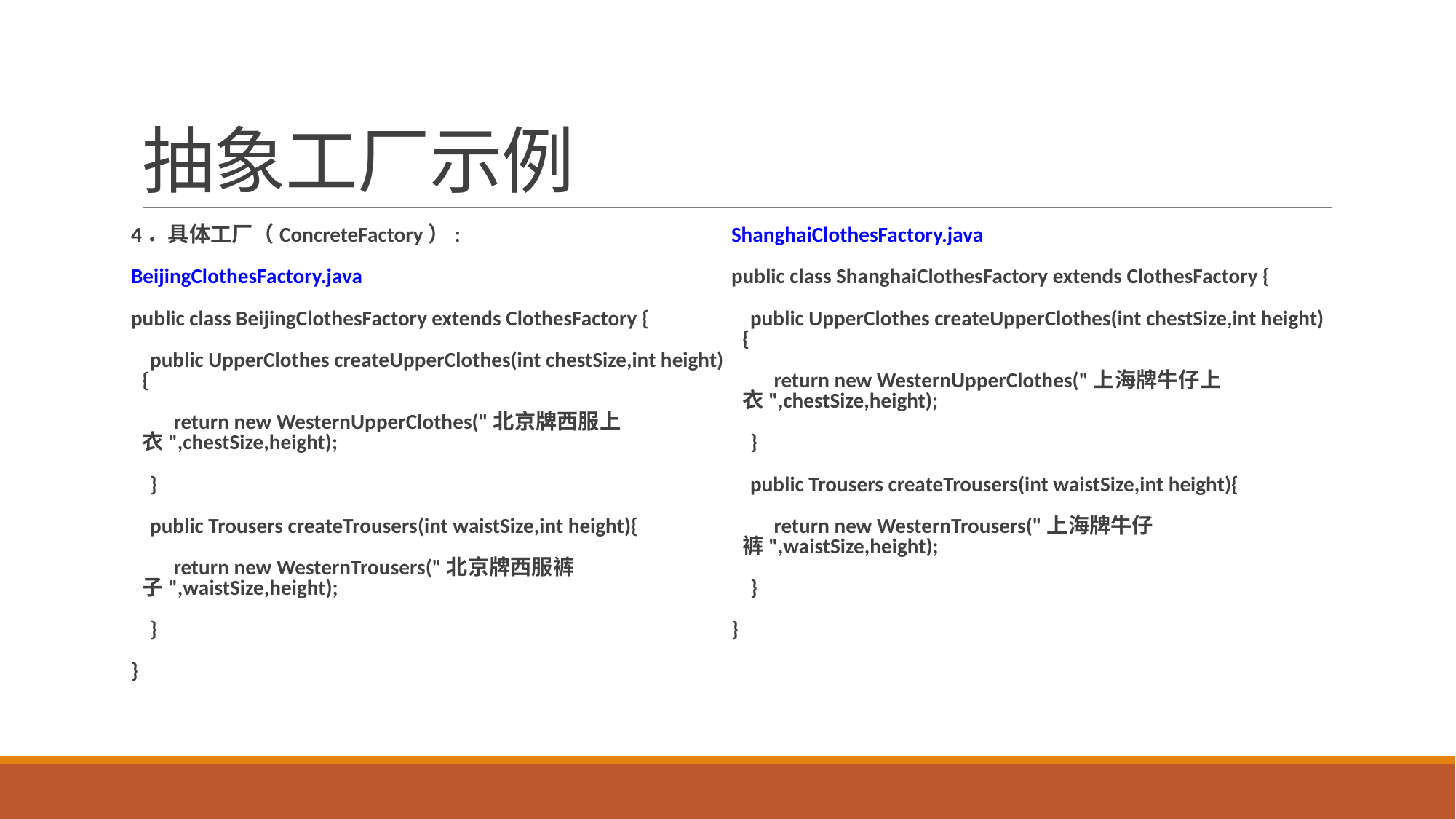

# 抽象工厂示例
4．具体工厂（ConcreteFactory）:
BeijingClothesFactory.java
public class BeijingClothesFactory extends ClothesFactory {
    public UpperClothes createUpperClothes(int chestSize,int height){
         return new WesternUpperClothes("北京牌西服上衣",chestSize,height);
    }
    public Trousers createTrousers(int waistSize,int height){
         return new WesternTrousers("北京牌西服裤子",waistSize,height);
    }
}
ShanghaiClothesFactory.java
public class ShanghaiClothesFactory extends ClothesFactory {
    public UpperClothes createUpperClothes(int chestSize,int height){
         return new WesternUpperClothes("上海牌牛仔上衣",chestSize,height);
    }
    public Trousers createTrousers(int waistSize,int height){
         return new WesternTrousers("上海牌牛仔裤",waistSize,height);
    }
}